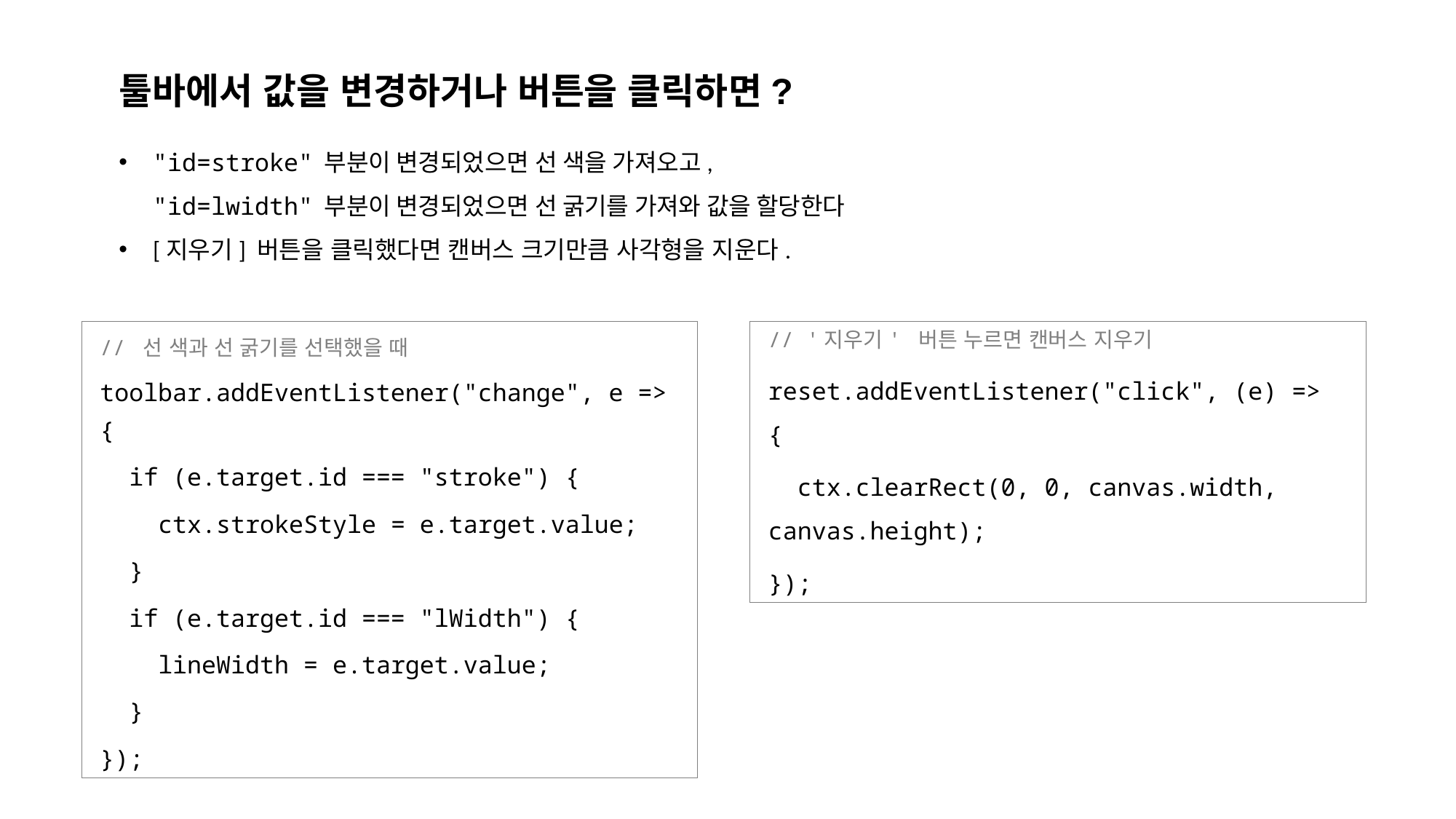

툴바에서 값을 변경하거나 버튼을 클릭하면?
"id=stroke" 부분이 변경되었으면 선 색을 가져오고,
"id=lwidth" 부분이 변경되었으면 선 굵기를 가져와 값을 할당한다
[지우기] 버튼을 클릭했다면 캔버스 크기만큼 사각형을 지운다.

// 선 색과 선 굵기를 선택했을 때
toolbar.addEventListener("change", e => {
  if (e.target.id === "stroke") {
    ctx.strokeStyle = e.target.value;
  }
  if (e.target.id === "lWidth") {
    lineWidth = e.target.value;
  }
});
// '지우기' 버튼 누르면 캔버스 지우기
reset.addEventListener("click", (e) => {
  ctx.clearRect(0, 0, canvas.width, canvas.height);
});